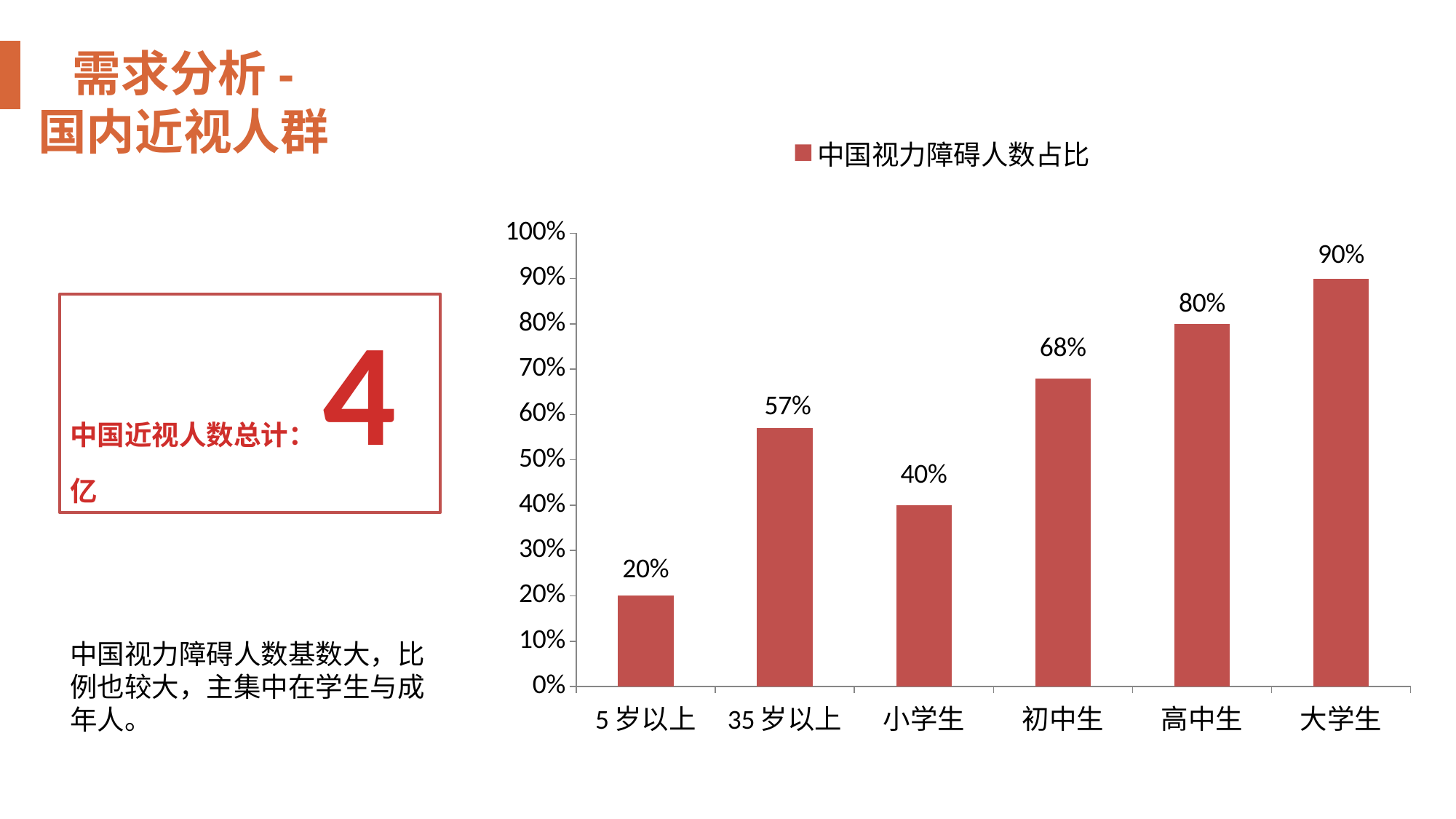

需求分析-
国内近视人群

### Chart

| Category | 中国视力障碍人数占比 |
|---|---|
| 5岁以上 | 0.2 |
| 35岁以上 | 0.57 |
| 小学生 | 0.4 |
| 初中生 | 0.68 |
| 高中生 | 0.8 |
| 大学生 | 0.9 |
中国近视人数总计：4亿
60%
中国视力障碍人数基数大，比例也较大，主集中在学生与成年人。